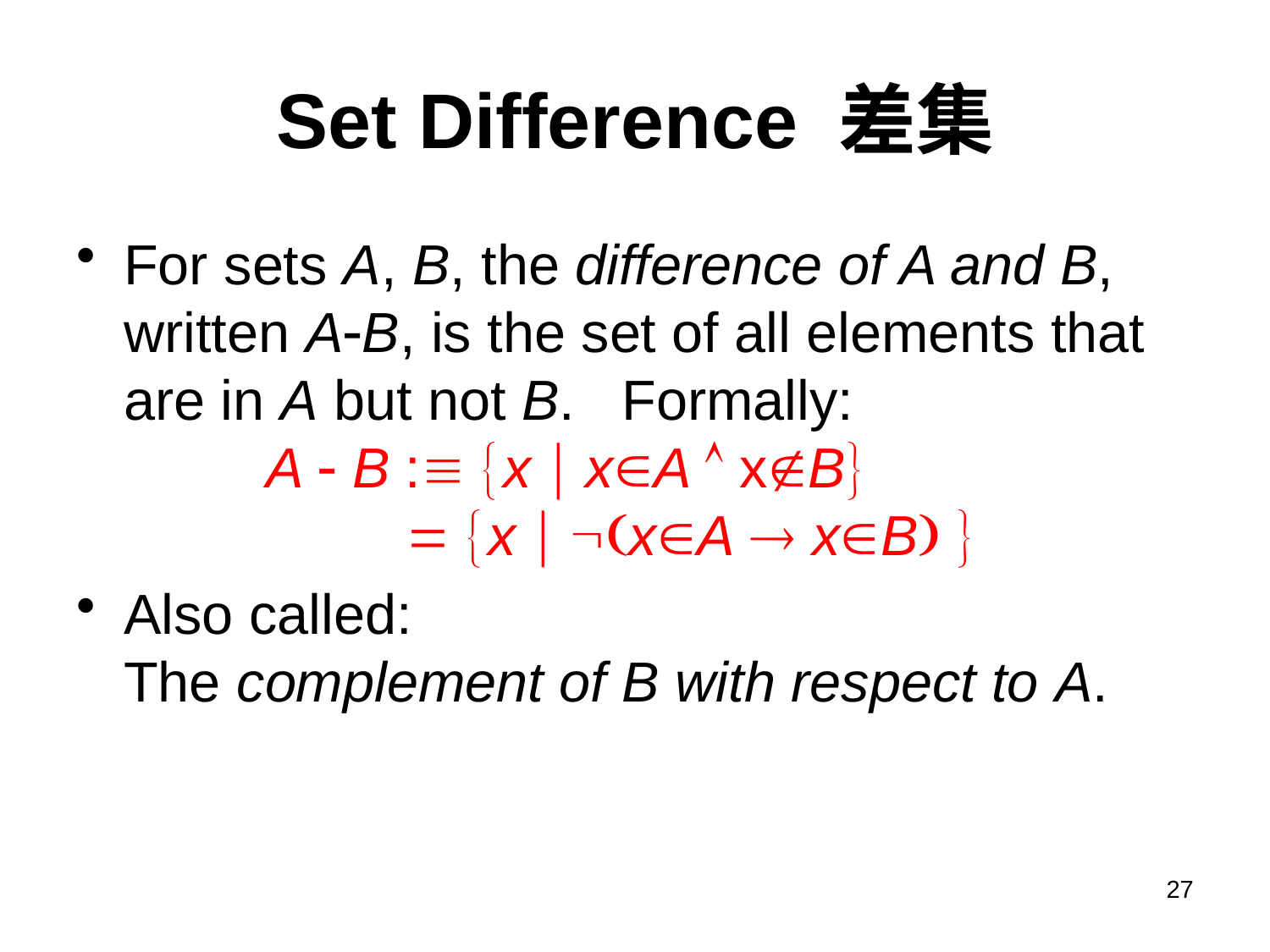

# Set Difference 差集
For sets A, B, the difference of A and B, written A−B, is the set of all elements that are in A but not B.   Formally:
	 A − B :≡ {x | x∈A ∧ x∉B}
                  = {x | ¬(x∈A → x∈B) }
Also called:
The complement of B with respect to A.
27